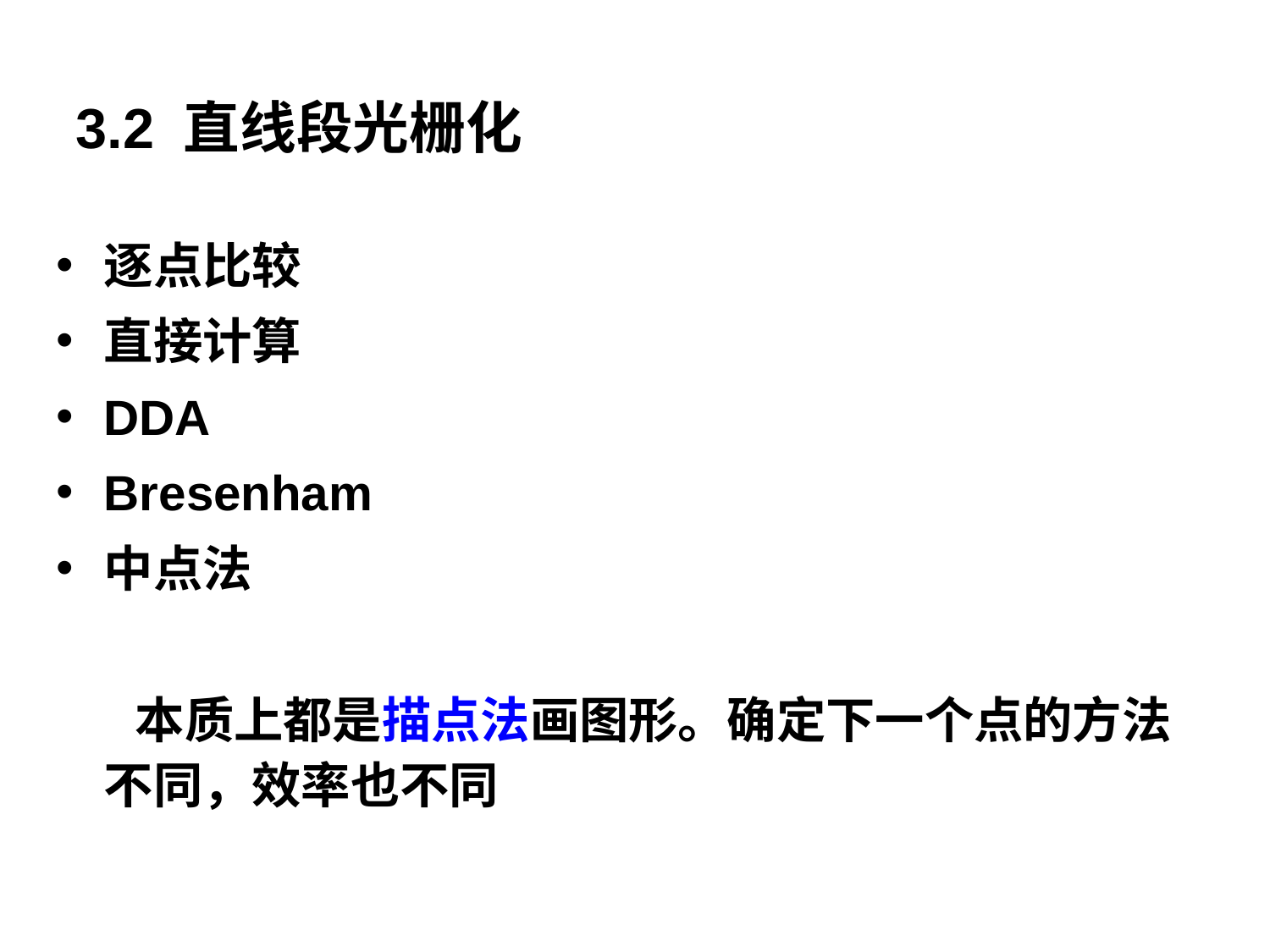

3.2 直线段光栅化
逐点比较
直接计算
DDA
Bresenham
中点法

      本质上都是描点法画图形。确定下一个点的方法不同，效率也不同